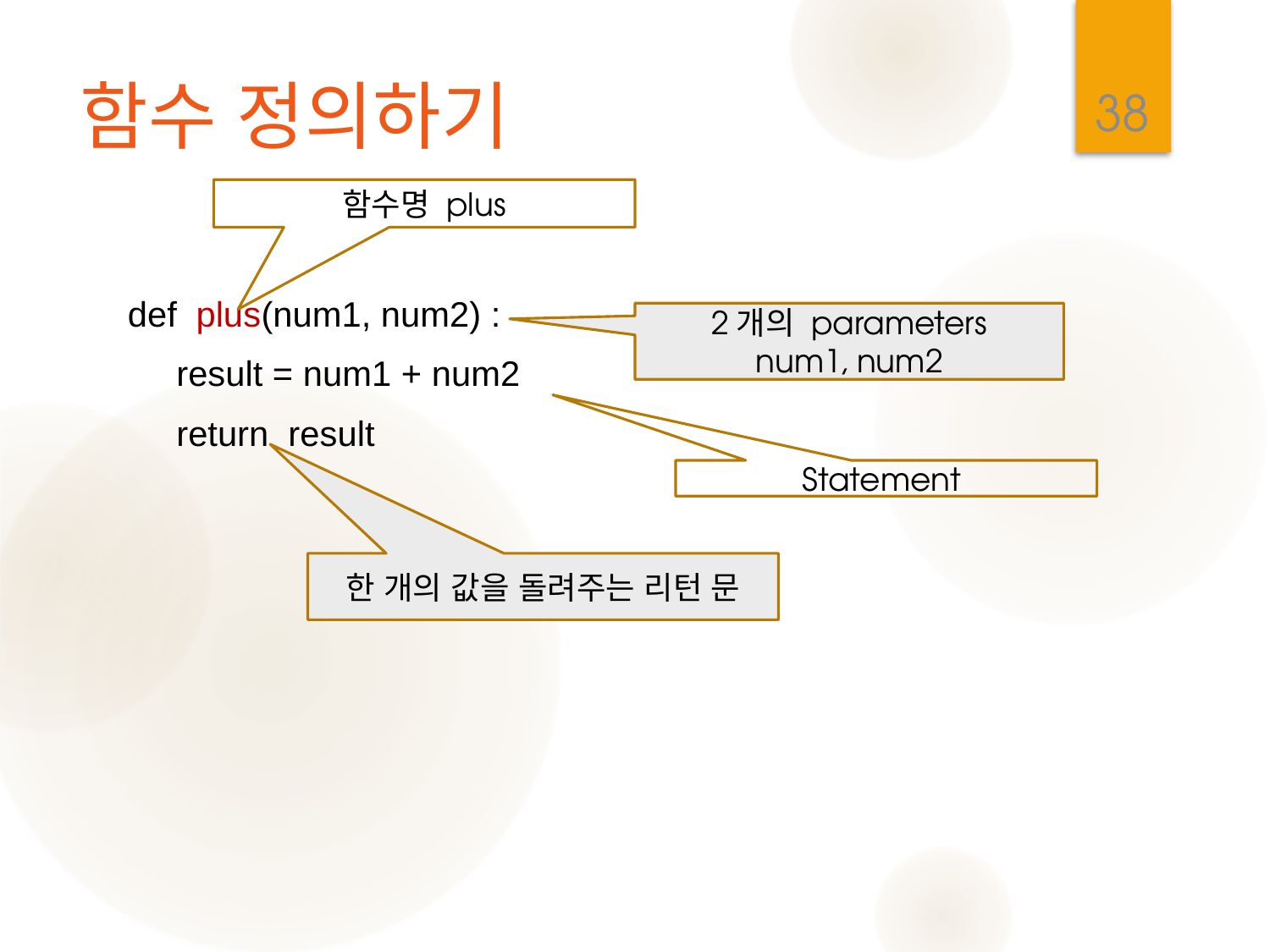

38
# 함수 정의하기
함수명 plus
def  plus(num1, num2) :
     result = num1 + num2
     return  result
2개의 parameters
num1, num2
Statement
한 개의 값을 돌려주는 리턴 문